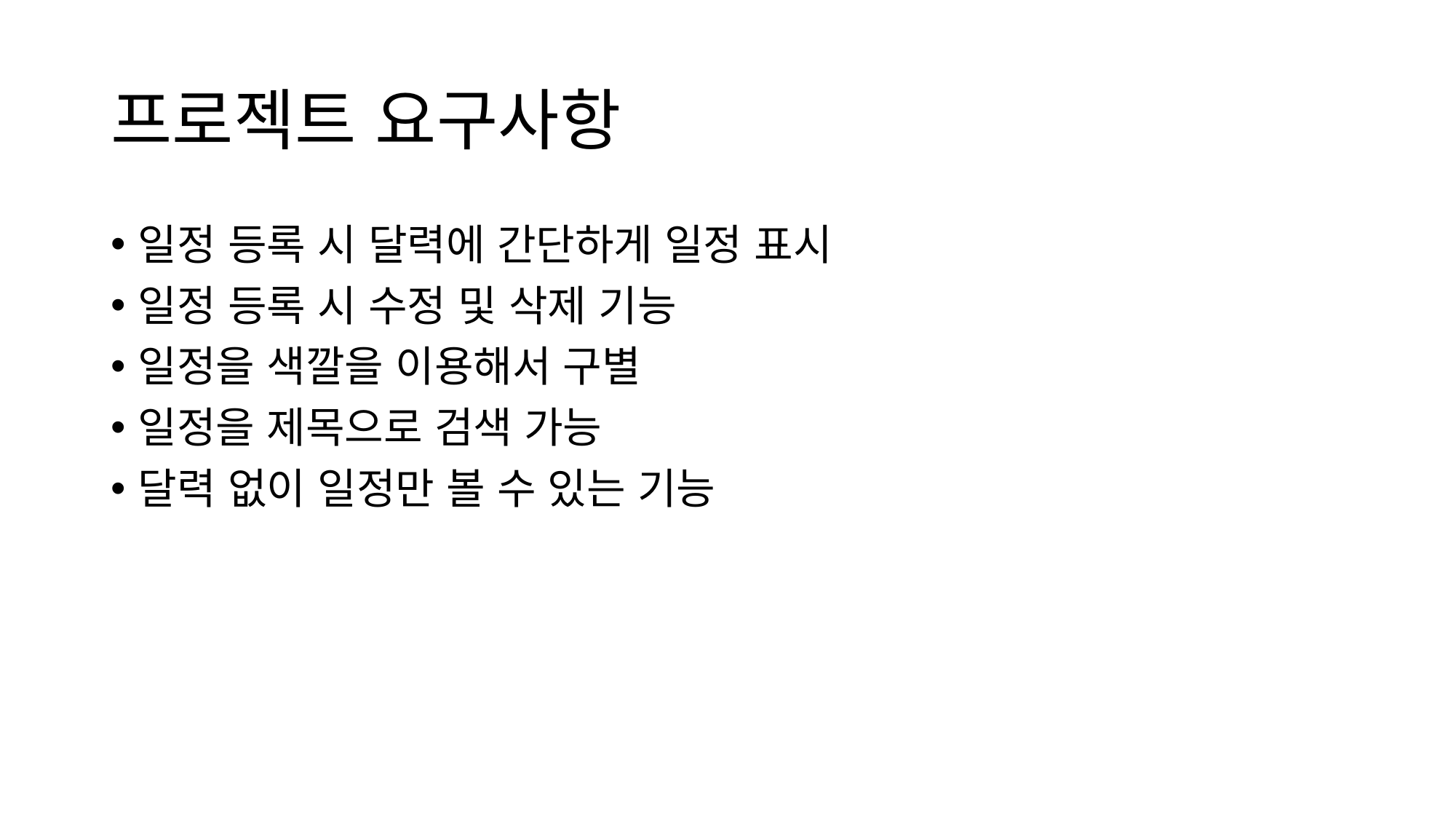

# 프로젝트 요구사항
일정 등록 시 달력에 간단하게 일정 표시
일정 등록 시 수정 및 삭제 기능
일정을 색깔을 이용해서 구별
일정을 제목으로 검색 가능
달력 없이 일정만 볼 수 있는 기능